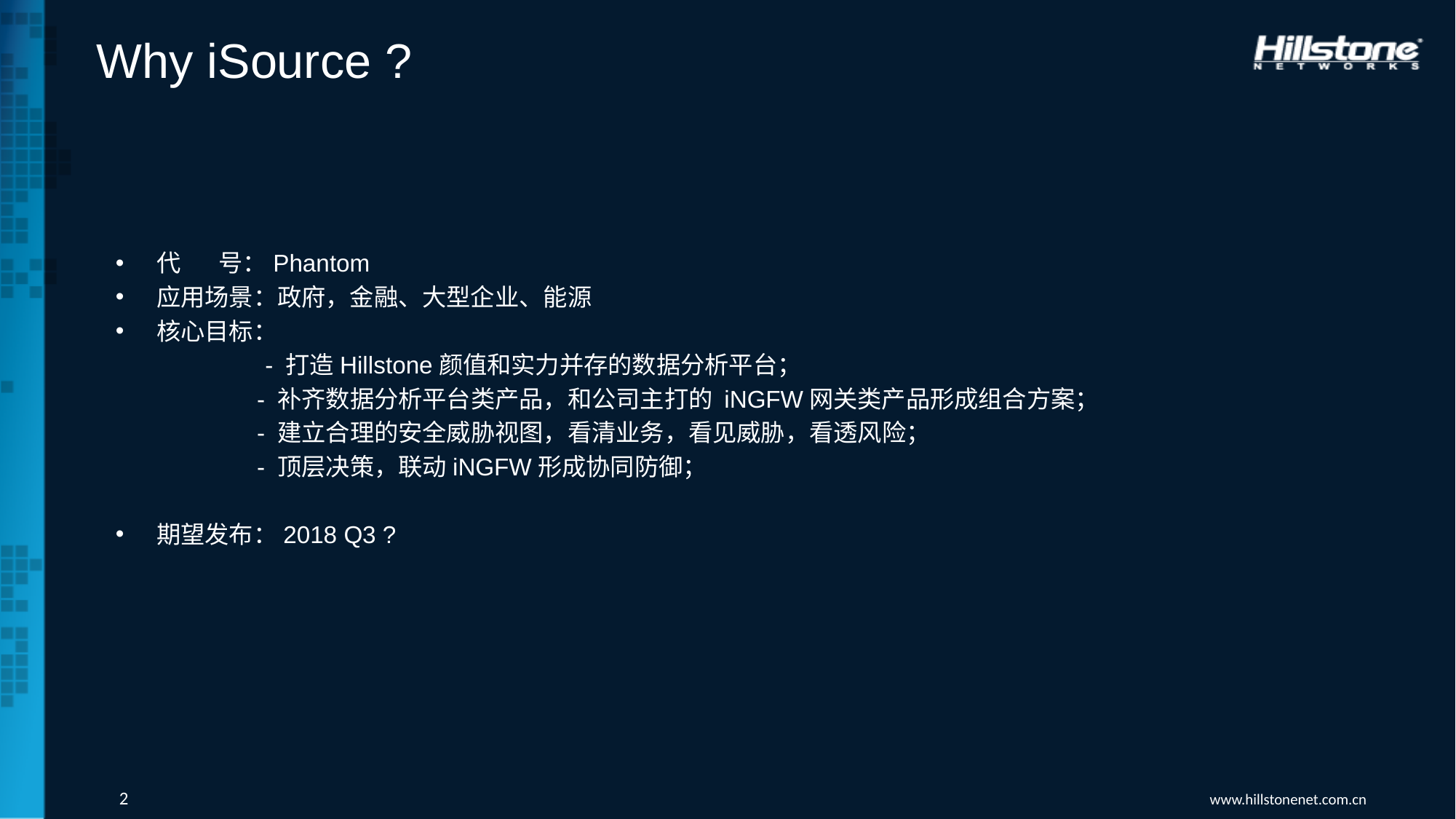

# Why iSource ?
代       号：Phantom
应用场景：政府，金融、大型企业、能源
核心目标：
	      - 打造Hillstone颜值和实力并存的数据分析平台；
                     - 补齐数据分析平台类产品，和公司主打的 iNGFW网关类产品形成组合方案；
                     - 建立合理的安全威胁视图，看清业务，看见威胁，看透风险；
                     - 顶层决策，联动iNGFW形成协同防御；

期望发布：2018 Q3 ?